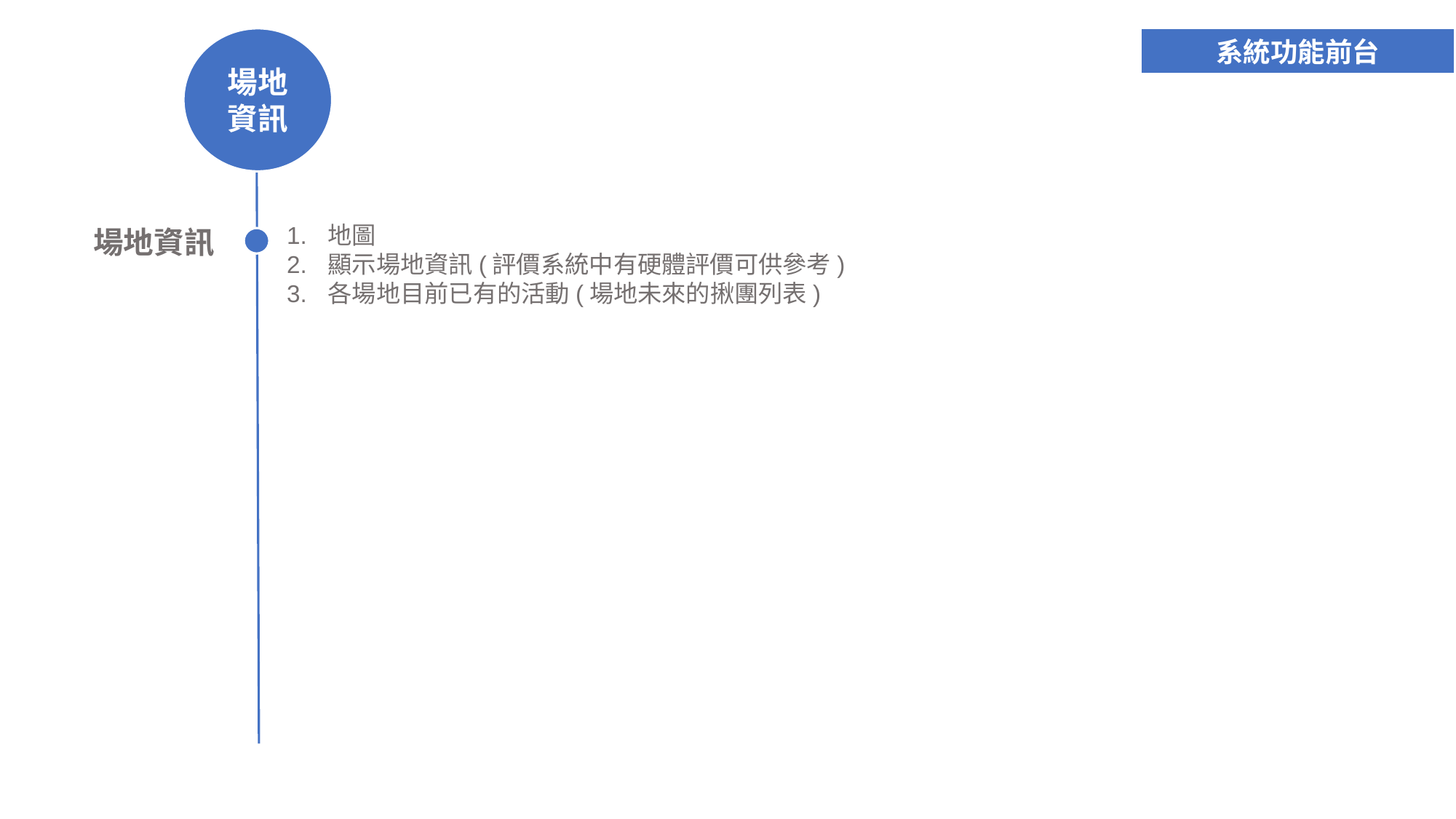

場地
資訊
系統功能前台

地圖
顯示場地資訊(評價系統中有硬體評價可供參考)
各場地目前已有的活動(場地未來的揪團列表)
場地資訊